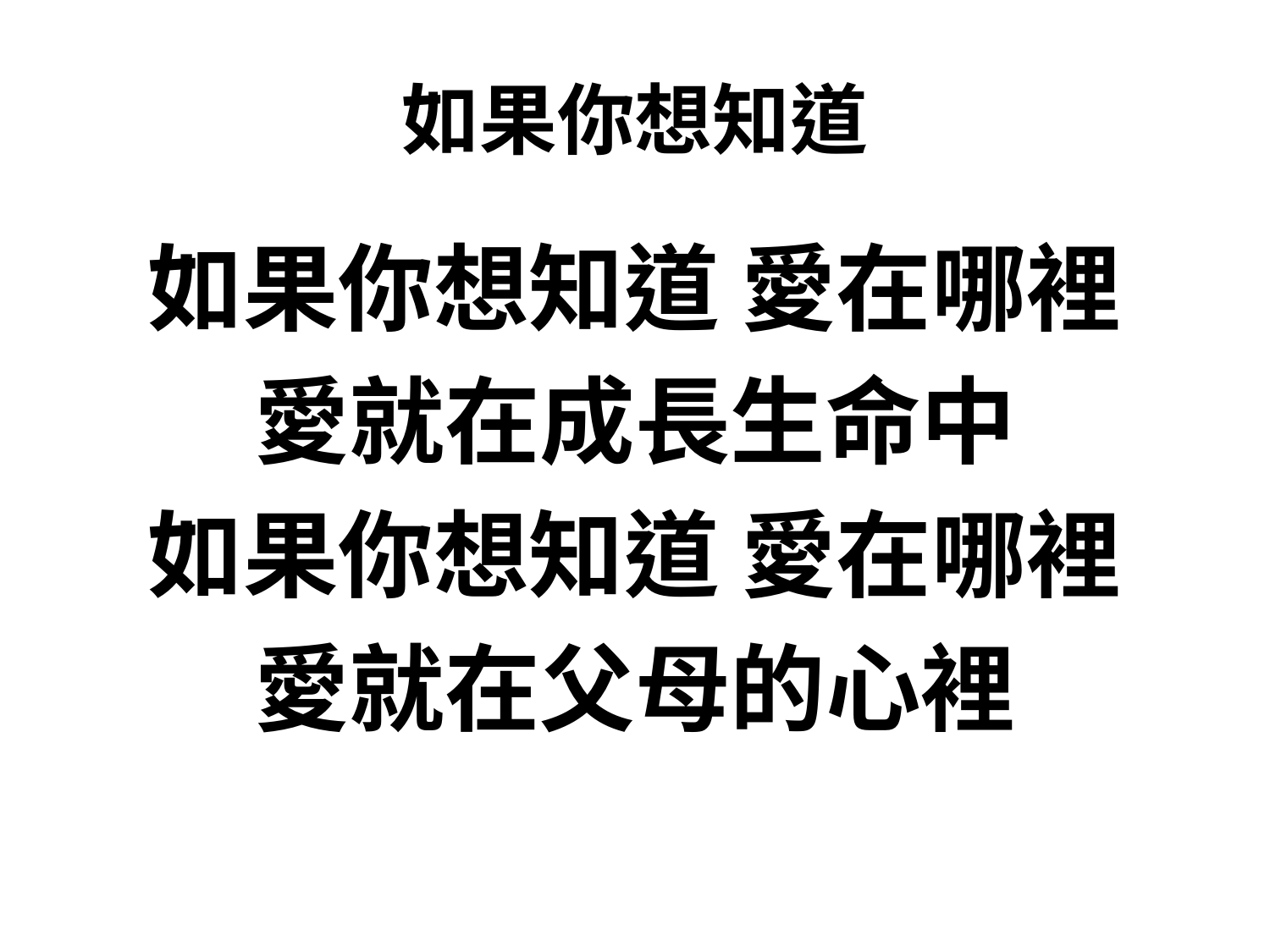

# 如果你想知道
如果你想知道 愛在哪裡
愛就在成長生命中
如果你想知道 愛在哪裡
愛就在父母的心裡